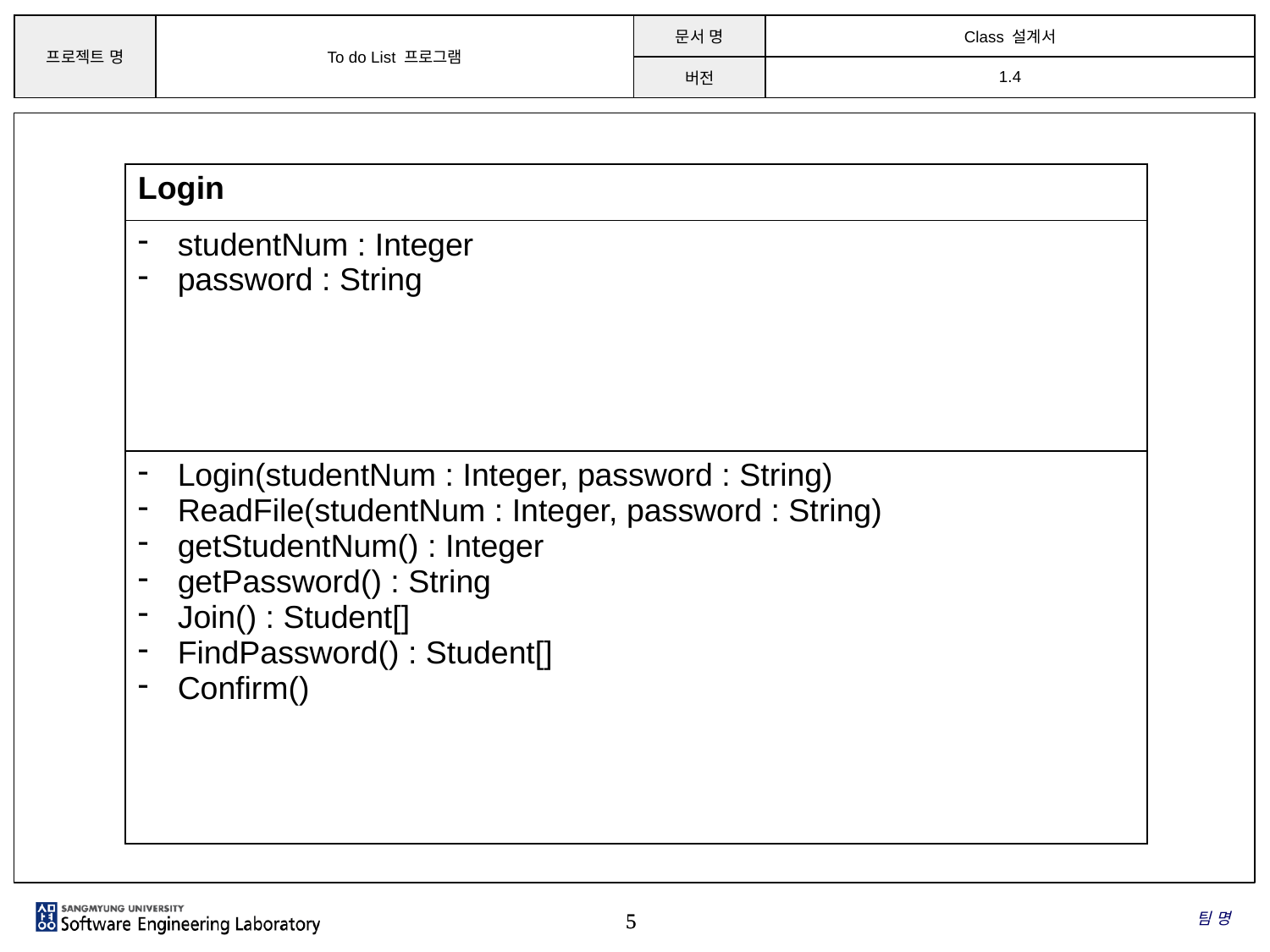

| Login |
| --- |
| studentNum : Integer password : String |
| Login(studentNum : Integer, password : String) ReadFile(studentNum : Integer, password : String) getStudentNum() : Integer getPassword() : String Join() : Student[] FindPassword() : Student[] Confirm() |
팀 명